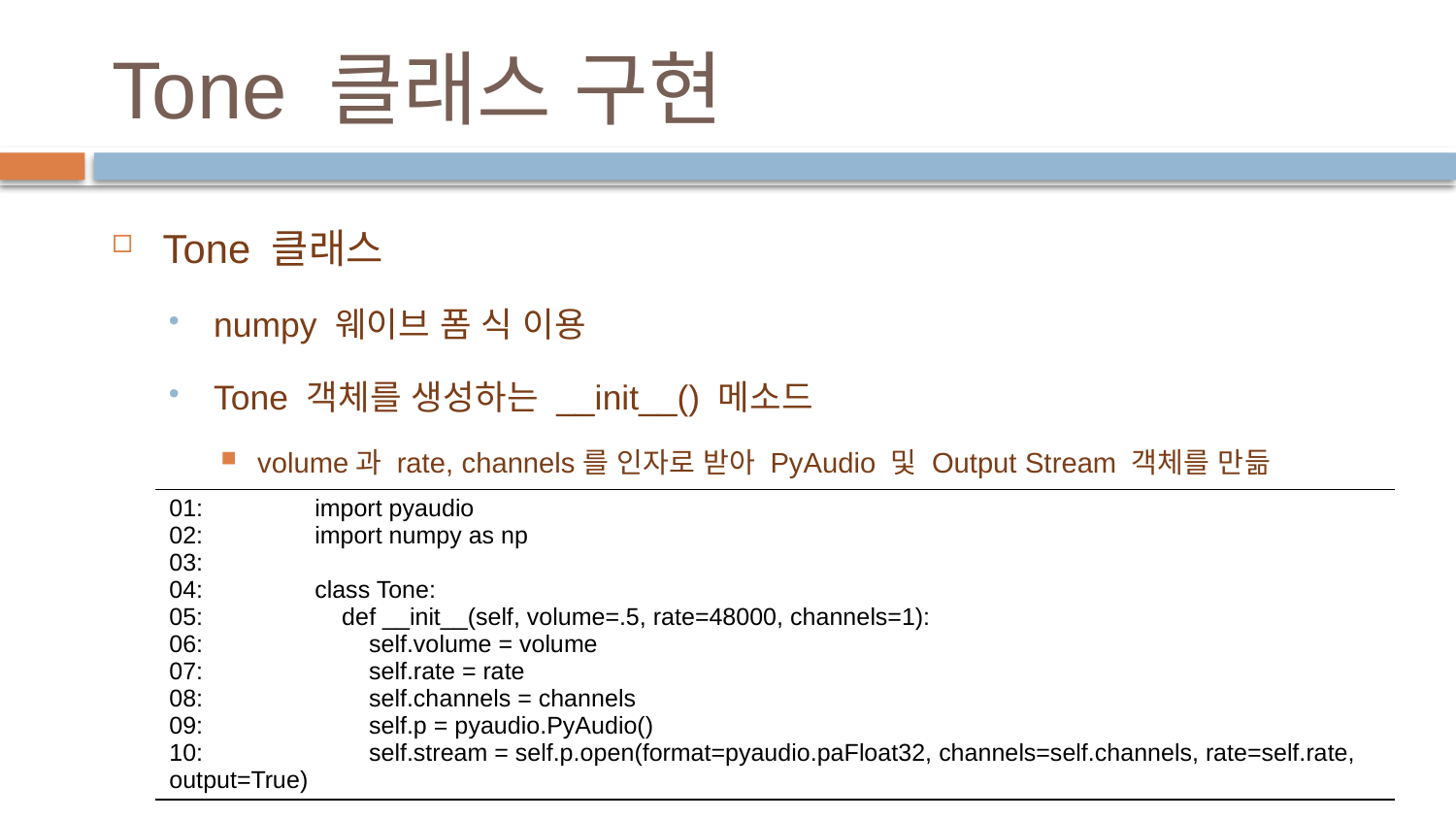

# Tone 클래스 구현
Tone 클래스
numpy 웨이브 폼 식 이용
Tone 객체를 생성하는 __init__() 메소드
volume과 rate, channels를 인자로 받아 PyAudio 및 Output Stream 객체를 만듦
| 01: import pyaudio 02: import numpy as np 03: 04: class Tone: 05: def \_\_init\_\_(self, volume=.5, rate=48000, channels=1): 06: self.volume = volume 07: self.rate = rate 08: self.channels = channels 09: self.p = pyaudio.PyAudio() 10: self.stream = self.p.open(format=pyaudio.paFloat32, channels=self.channels, rate=self.rate, output=True) |
| --- |